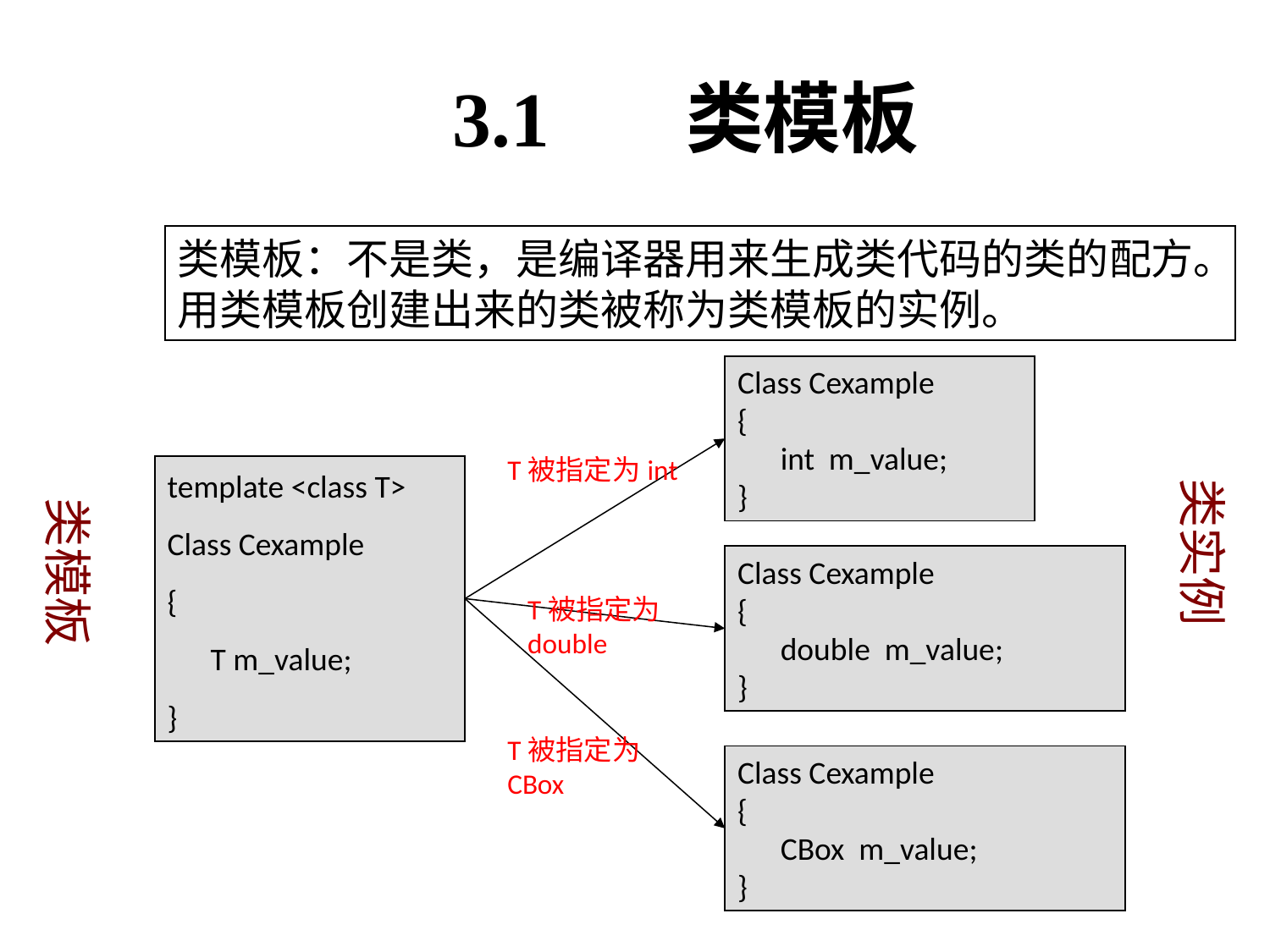

# 3.1      类模板
类模板：不是类，是编译器用来生成类代码的类的配方。用类模板创建出来的类被称为类模板的实例。
Class Cexample
{
      int  m_value;
}
T被指定为int
template <class T>
Class Cexample
{
      T m_value;
}
类实例
类模板
Class Cexample
{
      double  m_value;
}
T被指定为double
T被指定为CBox
Class Cexample
{
      CBox  m_value;
}